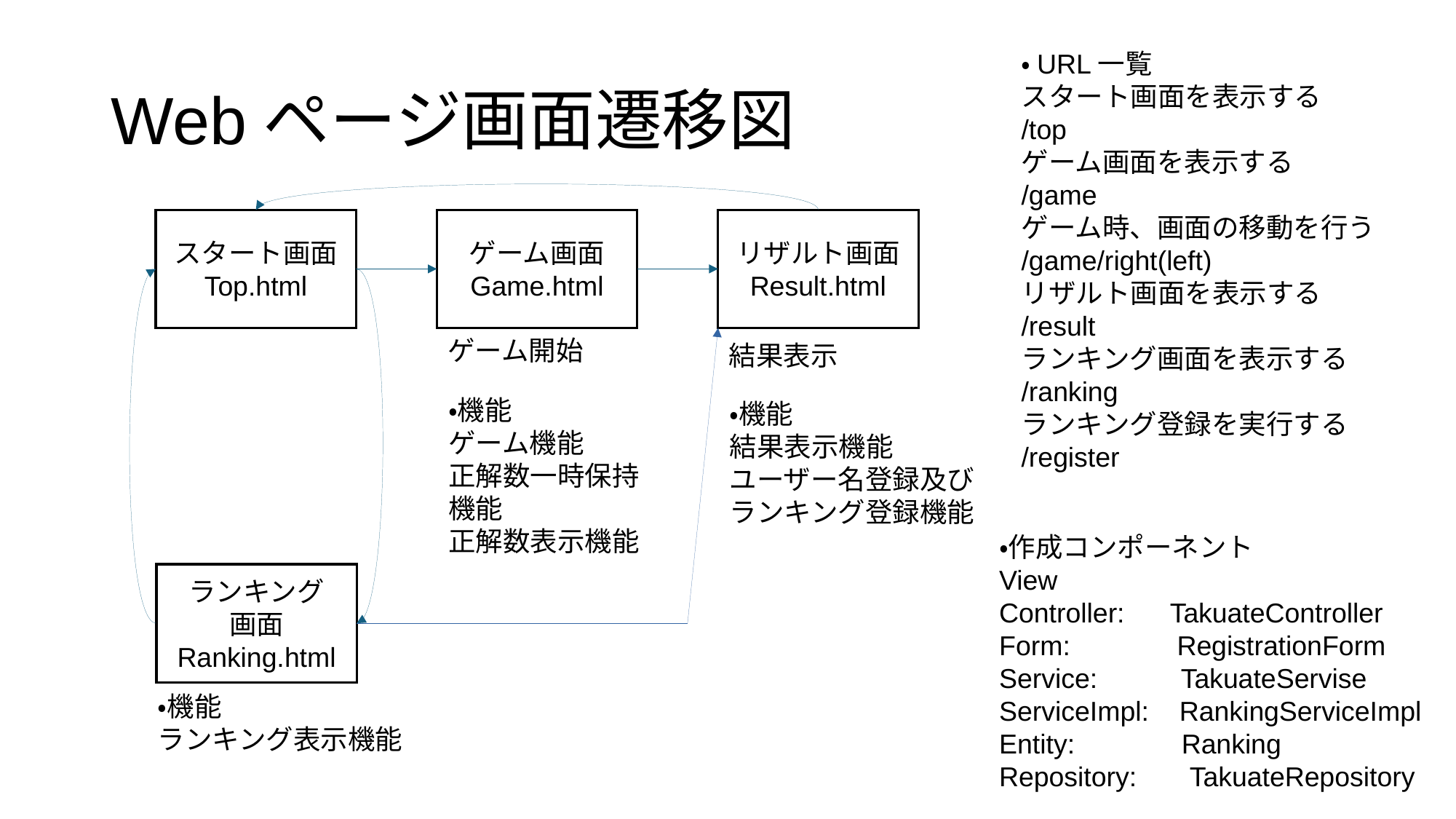

・URL一覧
スタート画面を表示する
/top
ゲーム画面を表示する
/game
ゲーム時、画面の移動を行う
/game/right(left)
リザルト画面を表示する /result
ランキング画面を表示する
/ranking
ランキング登録を実行する
/register
# Webページ画面遷移図
スタート画面
Top.html
ゲーム画面
Game.html
リザルト画面
Result.html

ゲーム開始
結果表示
・機能
ゲーム機能
正解数一時保持機能
正解数表示機能

・機能
結果表示機能
ユーザー名登録及び
ランキング登録機能
・作成コンポーネント
View
Controller:      TakuateController
Form:              RegistrationForm
Service:           TakuateServise
ServiceImpl:    RankingServiceImpl
Entity:              Ranking
Repository:       TakuateRepository
ランキング
画面
Ranking.html

・機能
ランキング表示機能